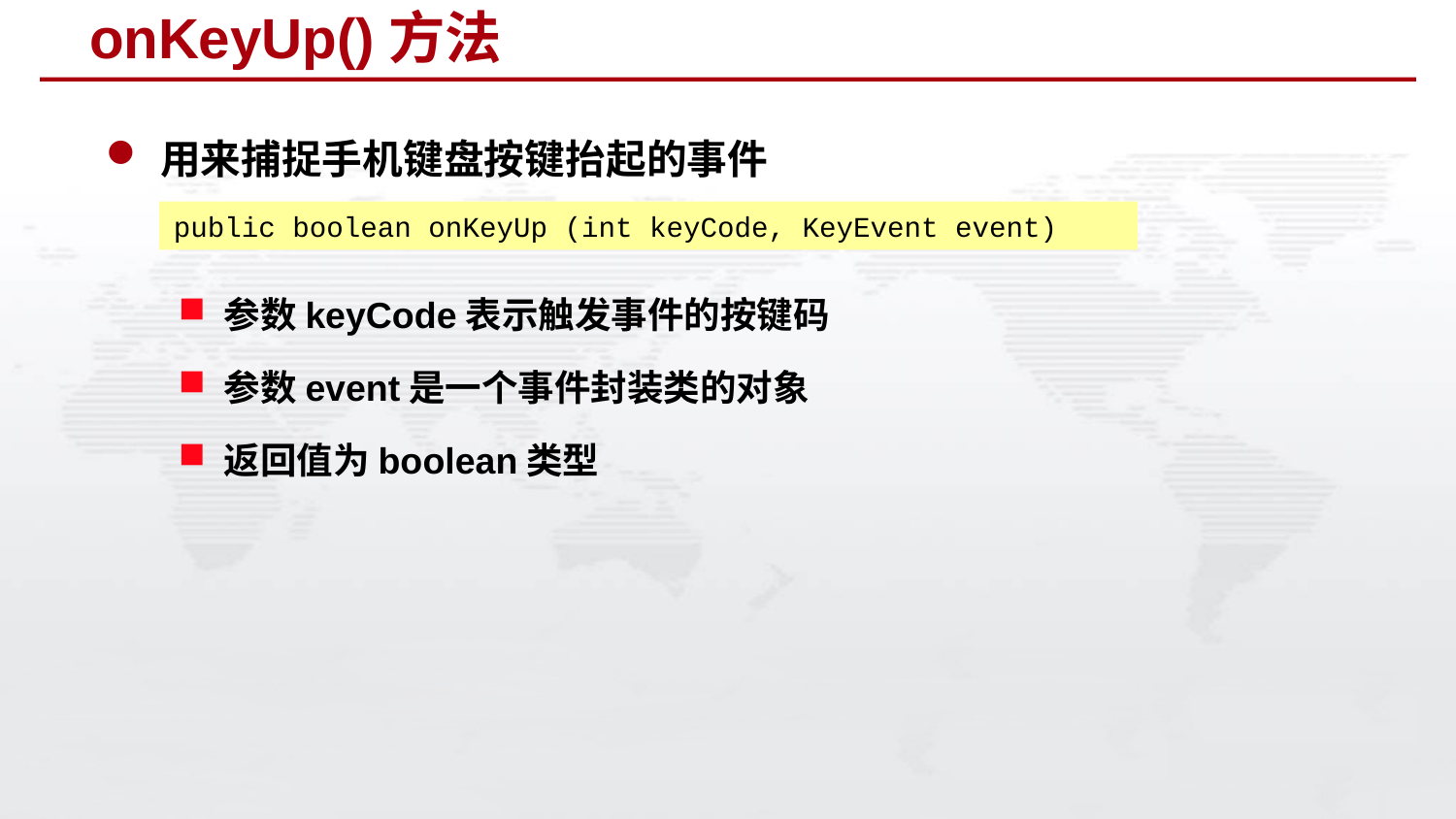

# onKeyUp()方法
用来捕捉手机键盘按键抬起的事件

参数keyCode表示触发事件的按键码
参数event是一个事件封装类的对象
返回值为boolean类型
public boolean onKeyUp (int keyCode, KeyEvent event)